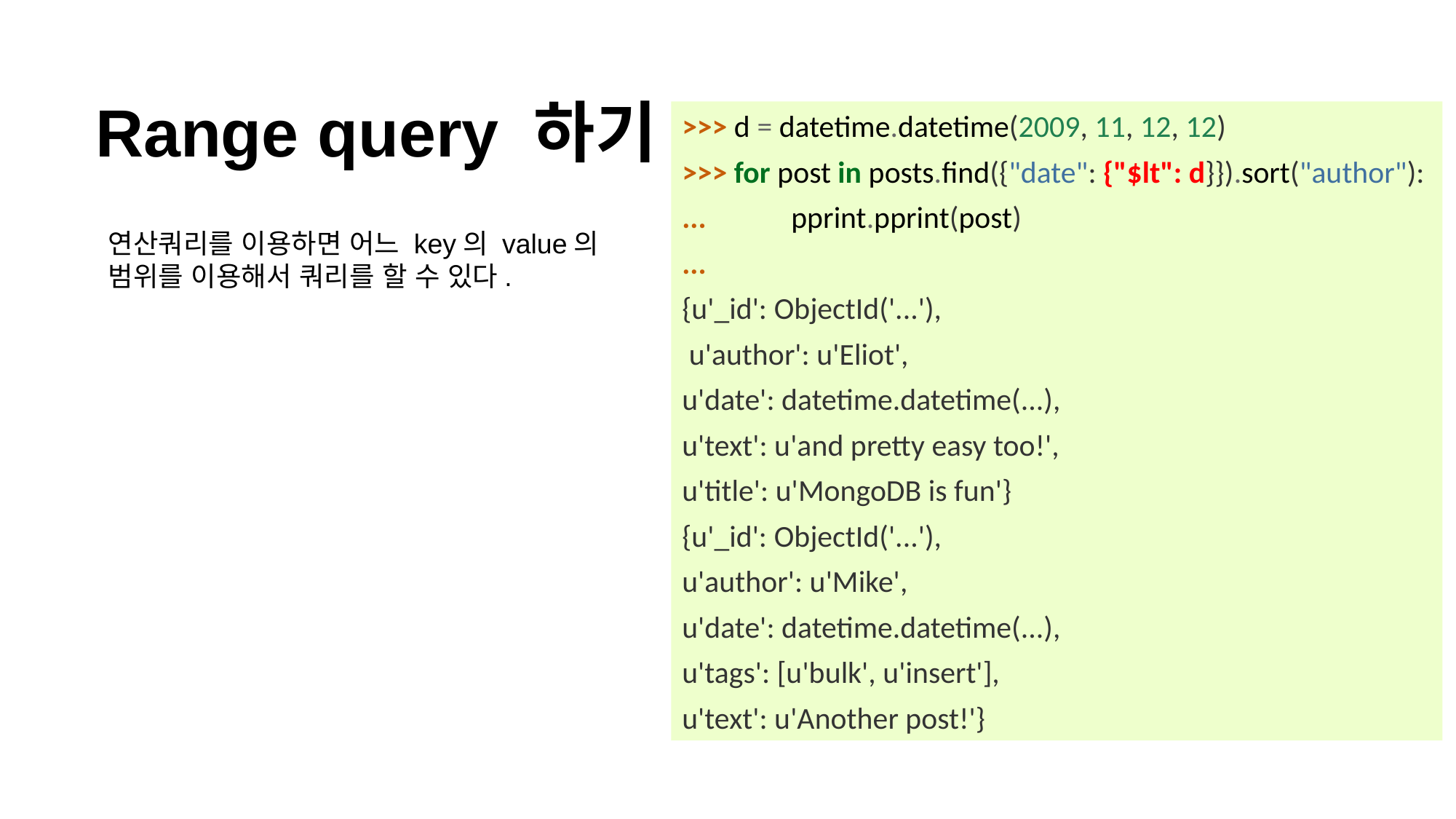

# Range query 하기
>>> d = datetime.datetime(2009, 11, 12, 12)
>>> for post in posts.find({"date": {"$lt": d}}).sort("author"):
... 	pprint.pprint(post)
...
{u'_id': ObjectId('...'),
 u'author': u'Eliot',
u'date': datetime.datetime(...),
u'text': u'and pretty easy too!',
u'title': u'MongoDB is fun'}
{u'_id': ObjectId('...'),
u'author': u'Mike',
u'date': datetime.datetime(...),
u'tags': [u'bulk', u'insert'],
u'text': u'Another post!'}
연산쿼리를 이용하면 어느 key의 value의 범위를 이용해서 쿼리를 할 수 있다.